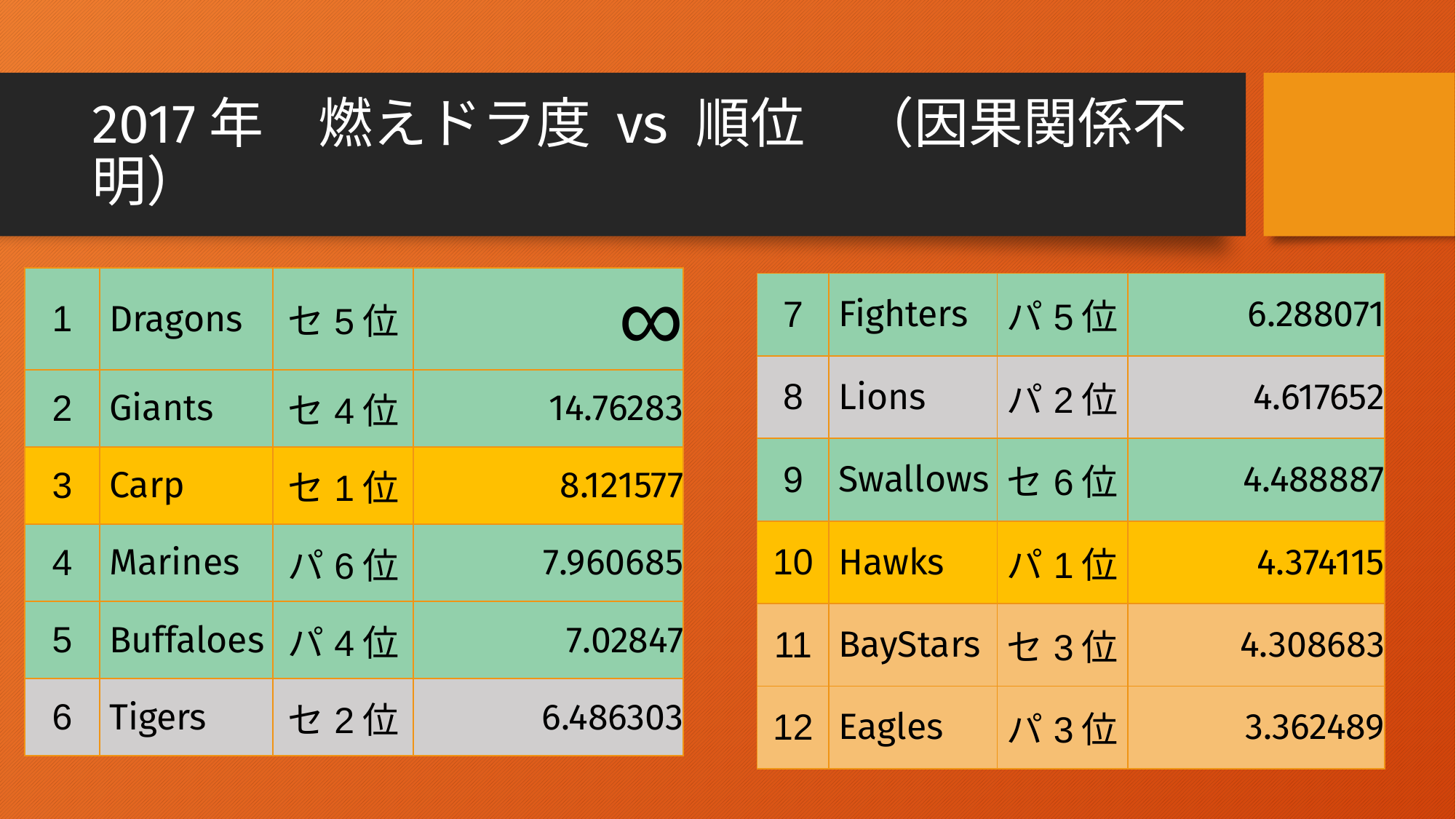

# 2017年　燃えドラ度 vs 順位　（因果関係不明）
| 1 | Dragons | セ5位 | ∞ |
| --- | --- | --- | --- |
| 2 | Giants | セ4位 | 14.76283 |
| 3 | Carp | セ1位 | 8.121577 |
| 4 | Marines | パ6位 | 7.960685 |
| 5 | Buffaloes | パ4位 | 7.02847 |
| 6 | Tigers | セ2位 | 6.486303 |
| 7 | Fighters | パ5位 | 6.288071 |
| --- | --- | --- | --- |
| 8 | Lions | パ2位 | 4.617652 |
| 9 | Swallows | セ6位 | 4.488887 |
| 10 | Hawks | パ1位 | 4.374115 |
| 11 | BayStars | セ3位 | 4.308683 |
| 12 | Eagles | パ3位 | 3.362489 |